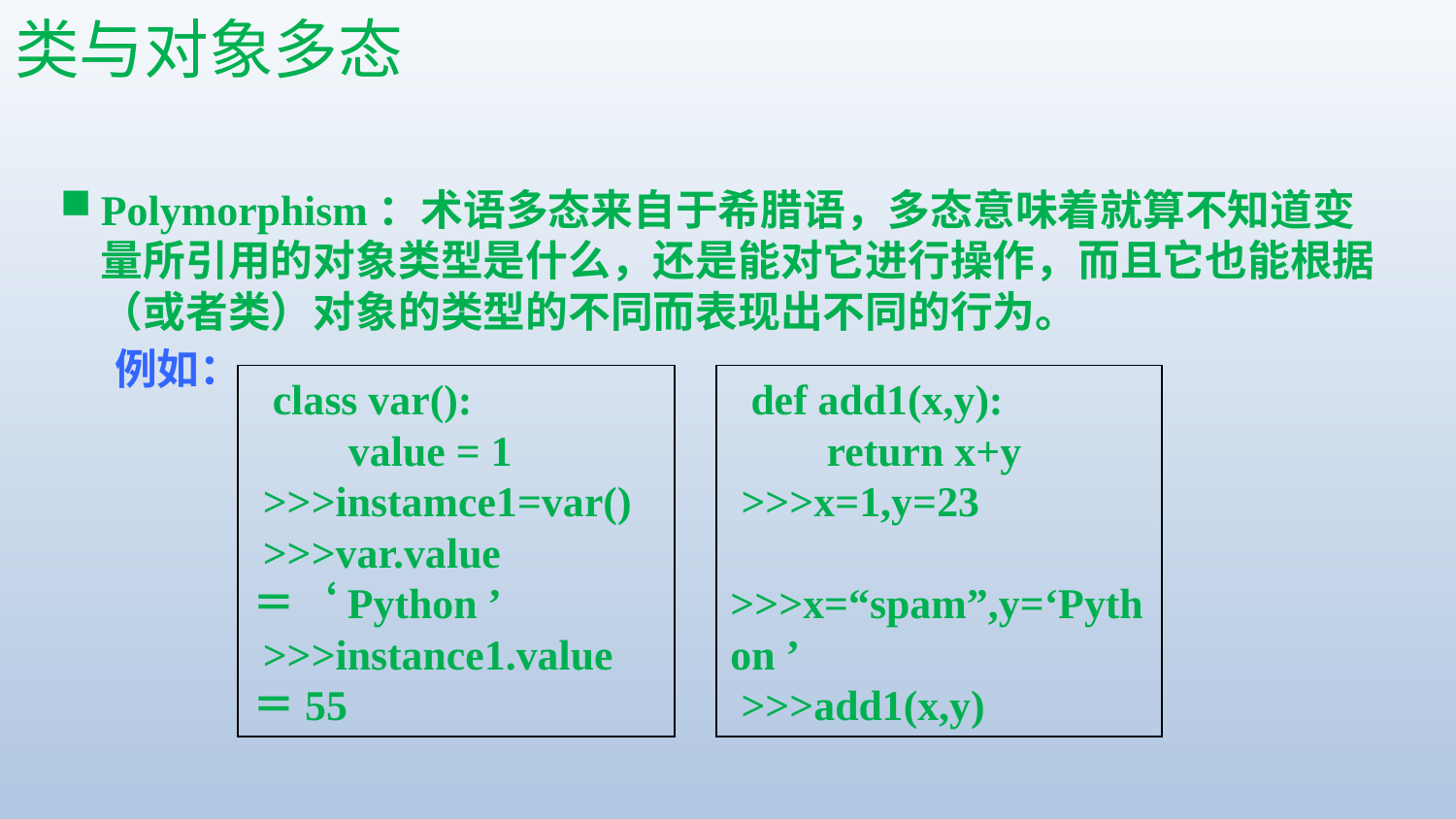

# 类与对象多态

Polymorphism：术语多态来自于希腊语，多态意味着就算不知道变量所引用的对象类型是什么，还是能对它进行操作，而且它也能根据（或者类）对象的类型的不同而表现出不同的行为。
例如：
  class var():
         value = 1
 >>>instamce1=var()
 >>>var.value ＝‘Python ’
 >>>instance1.value ＝55
  def add1(x,y):
         return x+y
 >>>x=1,y=23
 >>>x=“spam”,y=‘Python ’
 >>>add1(x,y)